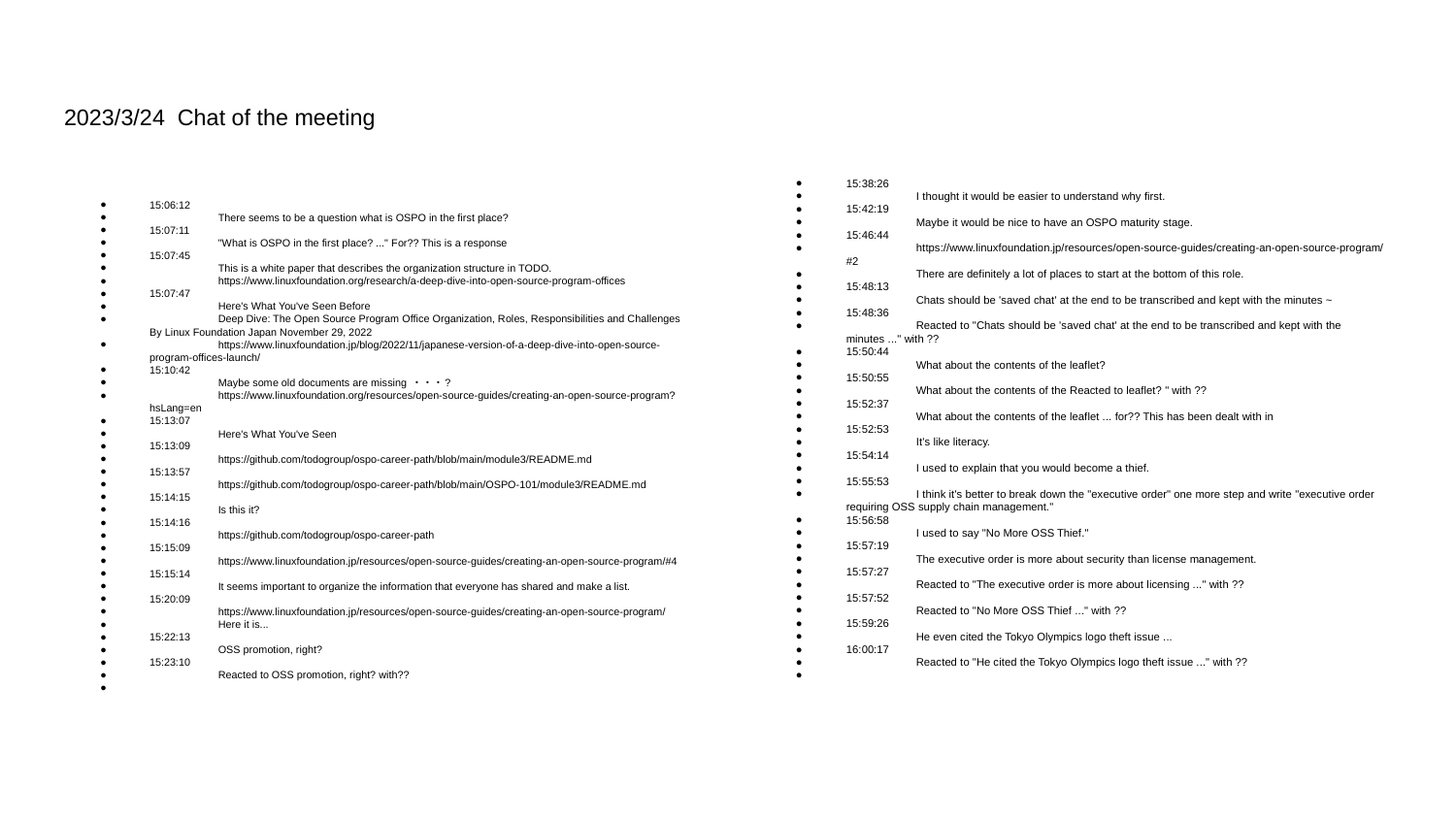

# 2023/3/24  Chat of the meeting
15:38:26
	I thought it would be easier to understand why first.
15:42:19
	Maybe it would be nice to have an OSPO maturity stage.
15:46:44
	https://www.linuxfoundation.jp/resources/open-source-guides/creating-an-open-source-program/#2
	There are definitely a lot of places to start at the bottom of this role.
15:48:13
	Chats should be 'saved chat' at the end to be transcribed and kept with the minutes ~
15:48:36
	Reacted to "Chats should be 'saved chat' at the end to be transcribed and kept with the minutes ..." with ??
15:50:44
	What about the contents of the leaflet?
15:50:55
	What about the contents of the Reacted to leaflet? " with ??
15:52:37
	What about the contents of the leaflet ... for?? This has been dealt with in
15:52:53
	It's like literacy.
15:54:14
	I used to explain that you would become a thief.
15:55:53
	I think it's better to break down the "executive order" one more step and write "executive order requiring OSS supply chain management."
15:56:58
	I used to say "No More OSS Thief."
15:57:19
	The executive order is more about security than license management.
15:57:27
	Reacted to "The executive order is more about licensing ..." with ??
15:57:52
	Reacted to "No More OSS Thief ..." with ??
15:59:26
	He even cited the Tokyo Olympics logo theft issue ...
16:00:17
	Reacted to "He cited the Tokyo Olympics logo theft issue ..." with ??

15:06:12
	There seems to be a question what is OSPO in the first place?
15:07:11
	"What is OSPO in the first place? ..." For?? This is a response
15:07:45
	This is a white paper that describes the organization structure in TODO.
	https://www.linuxfoundation.org/research/a-deep-dive-into-open-source-program-offices
15:07:47
	Here's What You've Seen Before
	Deep Dive: The Open Source Program Office Organization, Roles, Responsibilities and Challenges By Linux Foundation Japan November 29, 2022
	https://www.linuxfoundation.jp/blog/2022/11/japanese-version-of-a-deep-dive-into-open-source-program-offices-launch/
15:10:42
	Maybe some old documents are missing ・・・?
	https://www.linuxfoundation.org/resources/open-source-guides/creating-an-open-source-program?hsLang=en
15:13:07
	Here's What You've Seen
15:13:09
	https://github.com/todogroup/ospo-career-path/blob/main/module3/README.md
15:13:57
	https://github.com/todogroup/ospo-career-path/blob/main/OSPO-101/module3/README.md
15:14:15
	Is this it?
15:14:16
	https://github.com/todogroup/ospo-career-path
15:15:09
	https://www.linuxfoundation.jp/resources/open-source-guides/creating-an-open-source-program/#4
15:15:14
	It seems important to organize the information that everyone has shared and make a list.
15:20:09
	https://www.linuxfoundation.jp/resources/open-source-guides/creating-an-open-source-program/
	Here it is...
15:22:13
	OSS promotion, right?
15:23:10
	Reacted to OSS promotion, right? with??